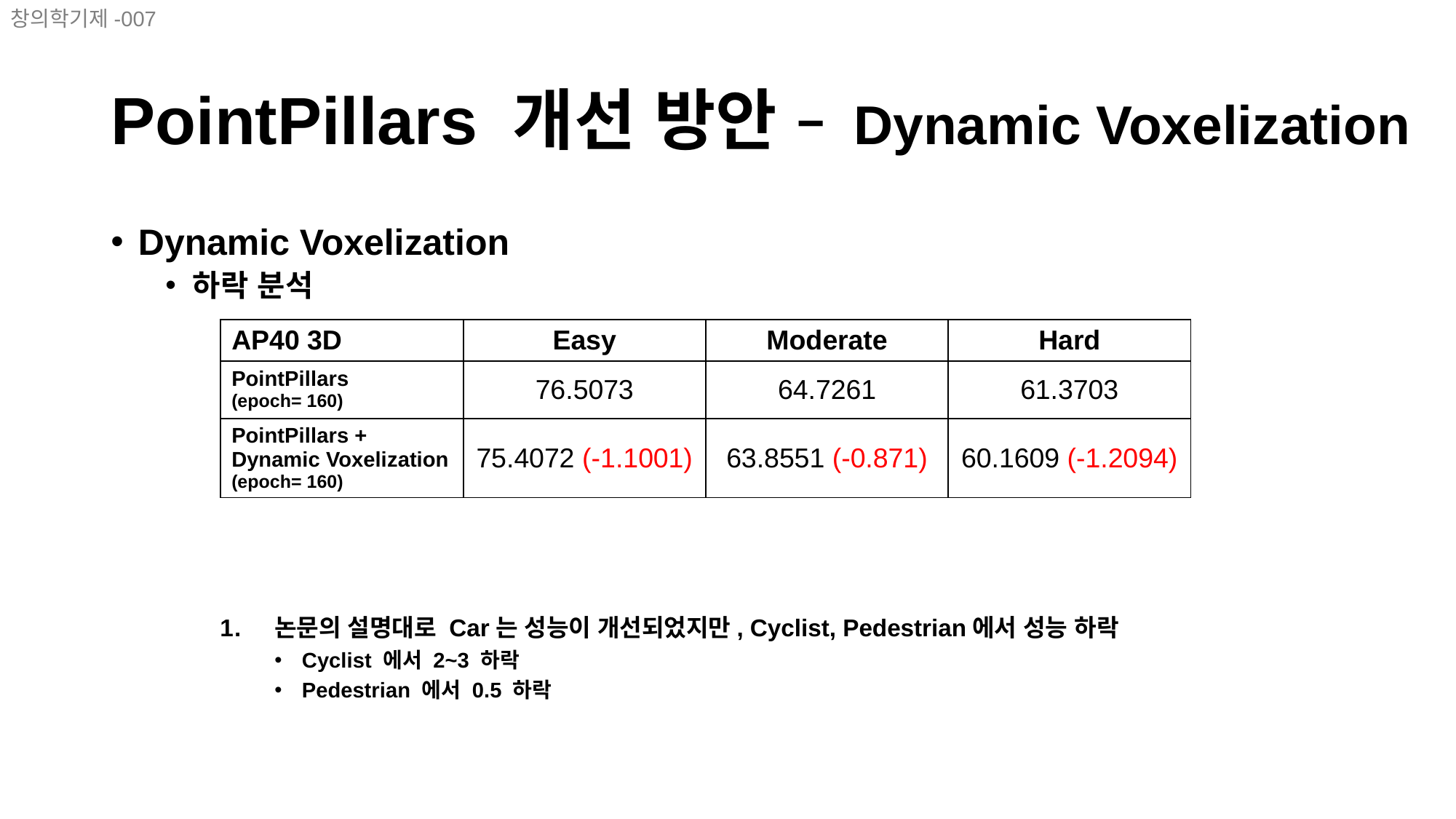

창의학기제-007
# PointPillars 개선 방안 – Dynamic Voxelization
Dynamic Voxelization
하락 분석

논문의 설명대로 Car는 성능이 개선되었지만, Cyclist, Pedestrian에서 성능 하락
Cyclist 에서 2~3 하락
Pedestrian 에서 0.5 하락
| AP40 3D | Easy | Moderate | Hard |
| --- | --- | --- | --- |
| PointPillars (epoch= 160) | 76.5073 | 64.7261 | 61.3703 |
| PointPillars + Dynamic Voxelization (epoch= 160) | 75.4072 (-1.1001) | 63.8551 (-0.871) | 60.1609 (-1.2094) |